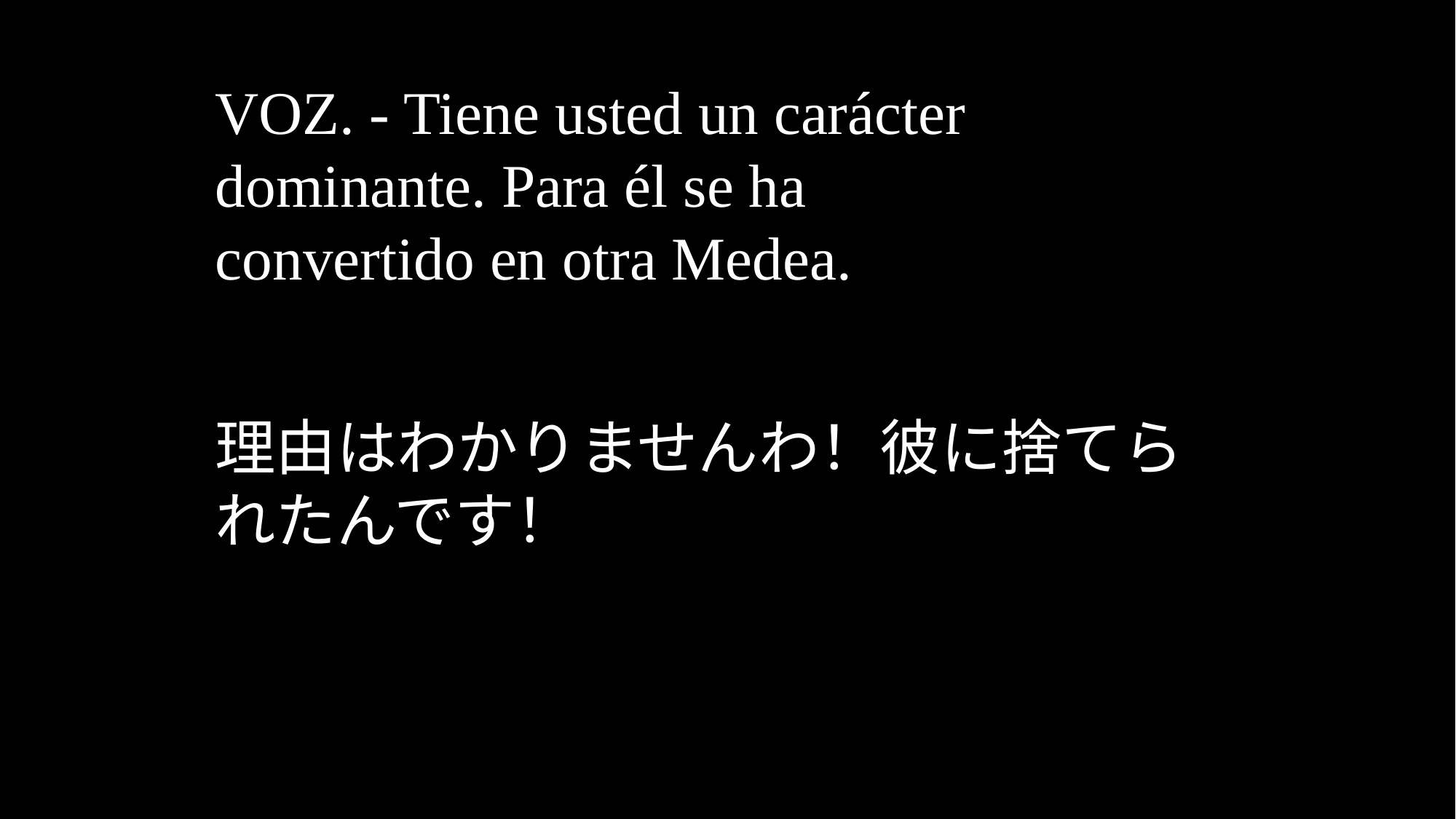

VOZ. - Tiene usted un carácter dominante. Para él se ha convertido en otra Medea.

理由はわかりませんわ！彼に捨てられたんです！